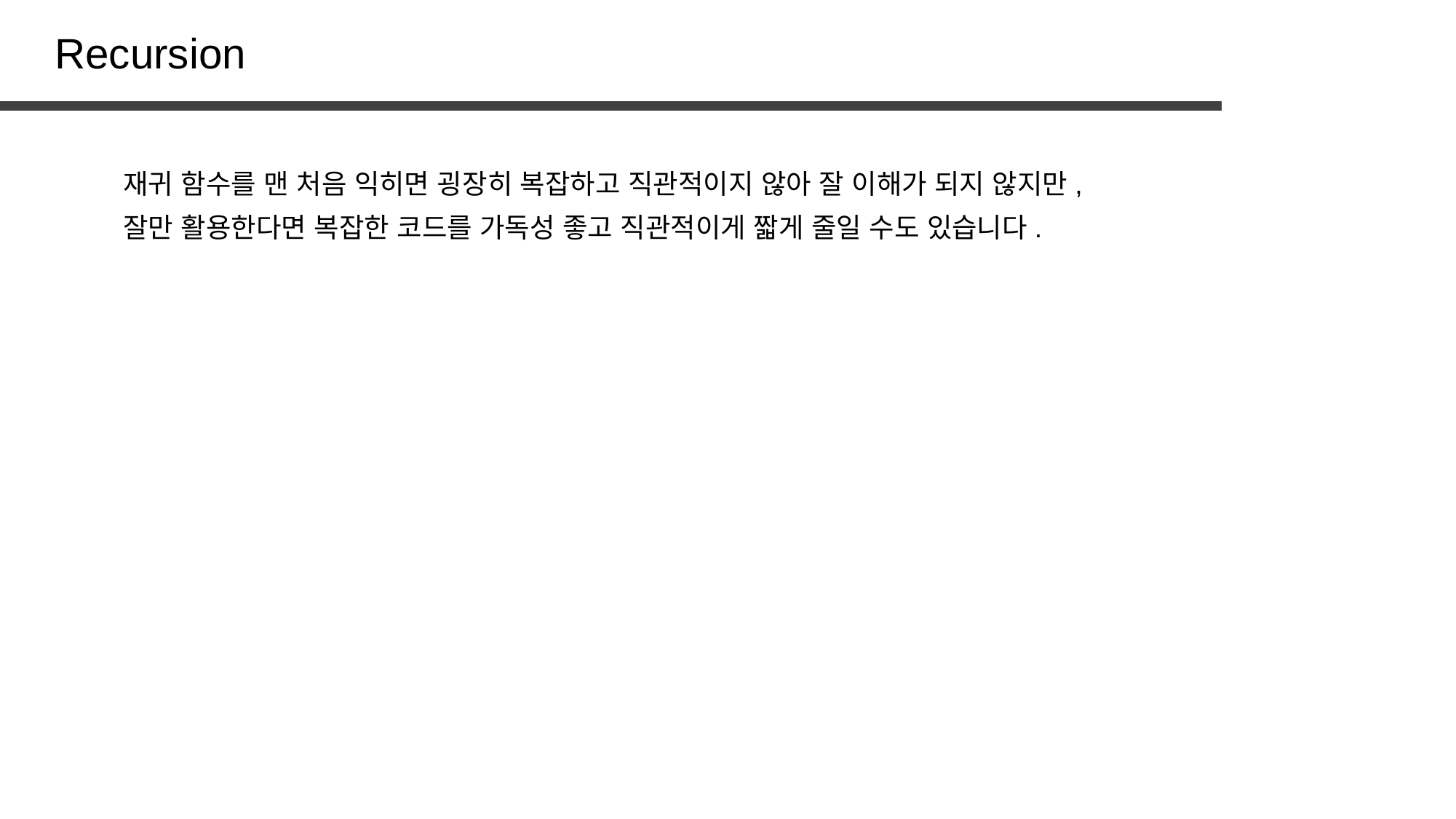

Recursion
재귀 함수를 맨 처음 익히면 굉장히 복잡하고 직관적이지 않아 잘 이해가 되지 않지만,
잘만 활용한다면 복잡한 코드를 가독성 좋고 직관적이게 짧게 줄일 수도 있습니다.